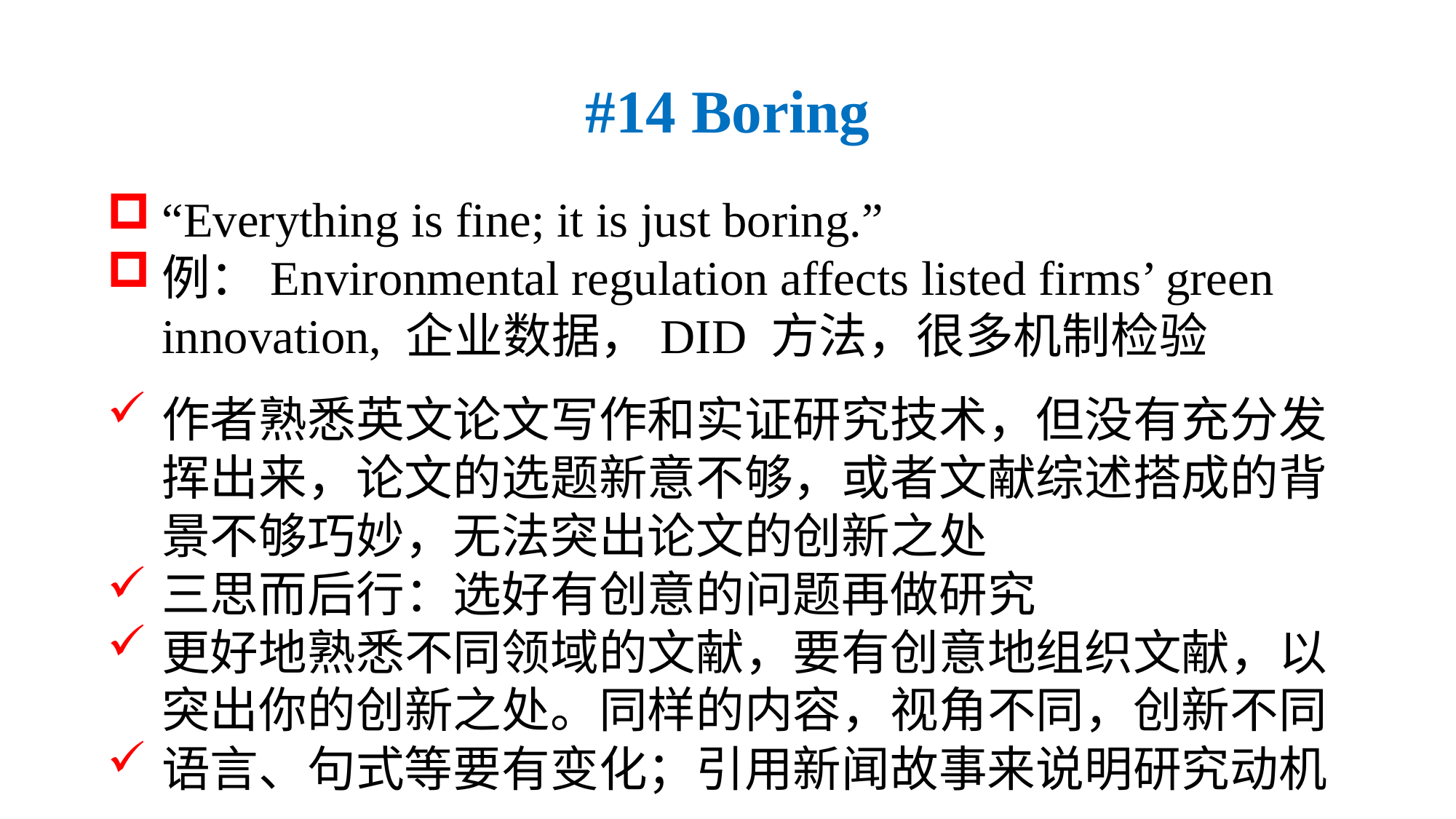

#14 Boring

“Everything is fine; it is just boring.”
例：Environmental regulation affects listed firms’ green innovation, 企业数据，DID 方法，很多机制检验

作者熟悉英文论文写作和实证研究技术，但没有充分发挥出来，论文的选题新意不够，或者文献综述搭成的背景不够巧妙，无法突出论文的创新之处
三思而后行：选好有创意的问题再做研究
更好地熟悉不同领域的文献，要有创意地组织文献，以突出你的创新之处。同样的内容，视角不同，创新不同
语言、句式等要有变化；引用新闻故事来说明研究动机